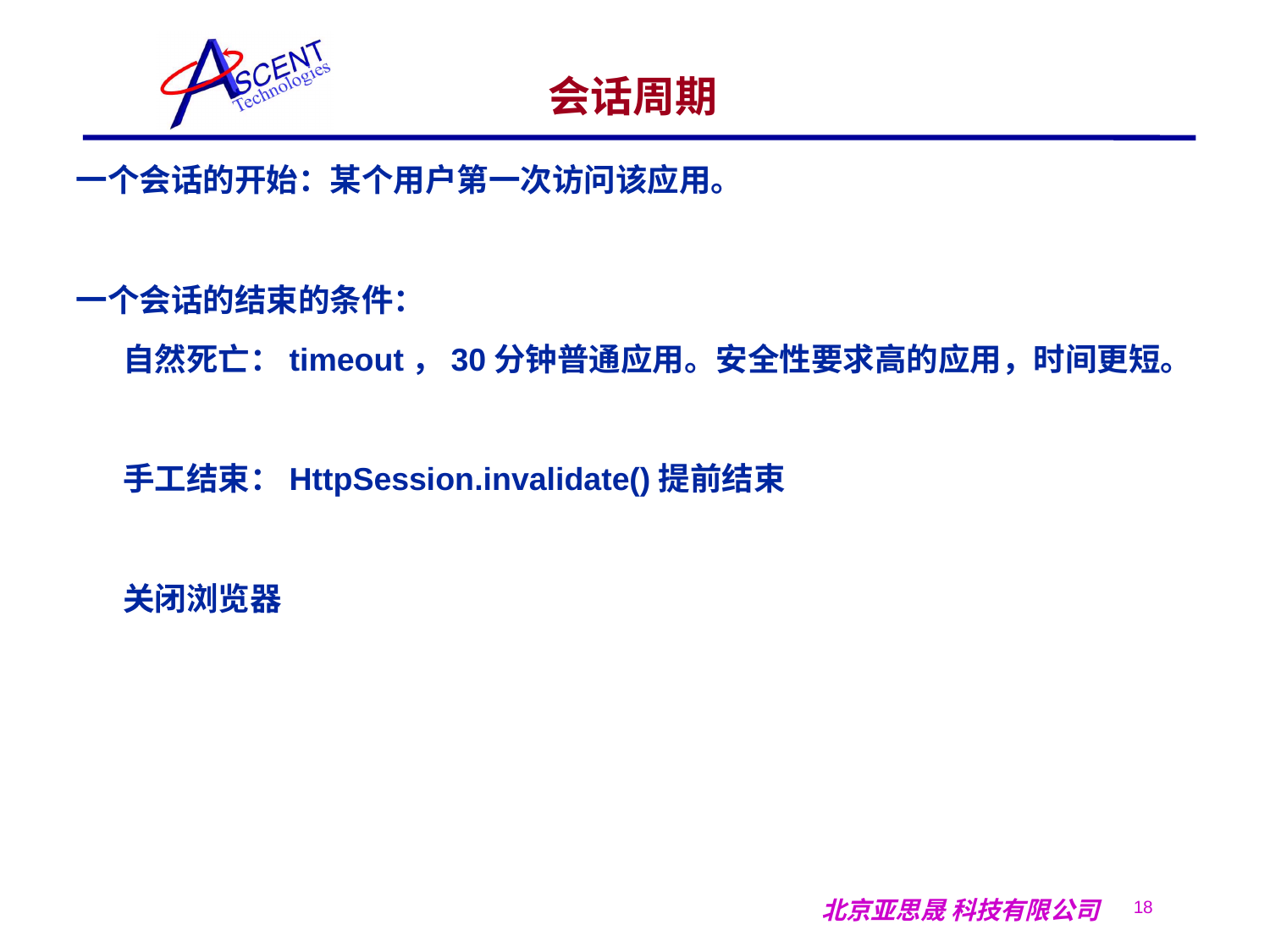

# 会话周期
一个会话的开始：某个用户第一次访问该应用。

一个会话的结束的条件：
	自然死亡：timeout，30分钟普通应用。安全性要求高的应用，时间更短。

	手工结束：HttpSession.invalidate()提前结束

	关闭浏览器